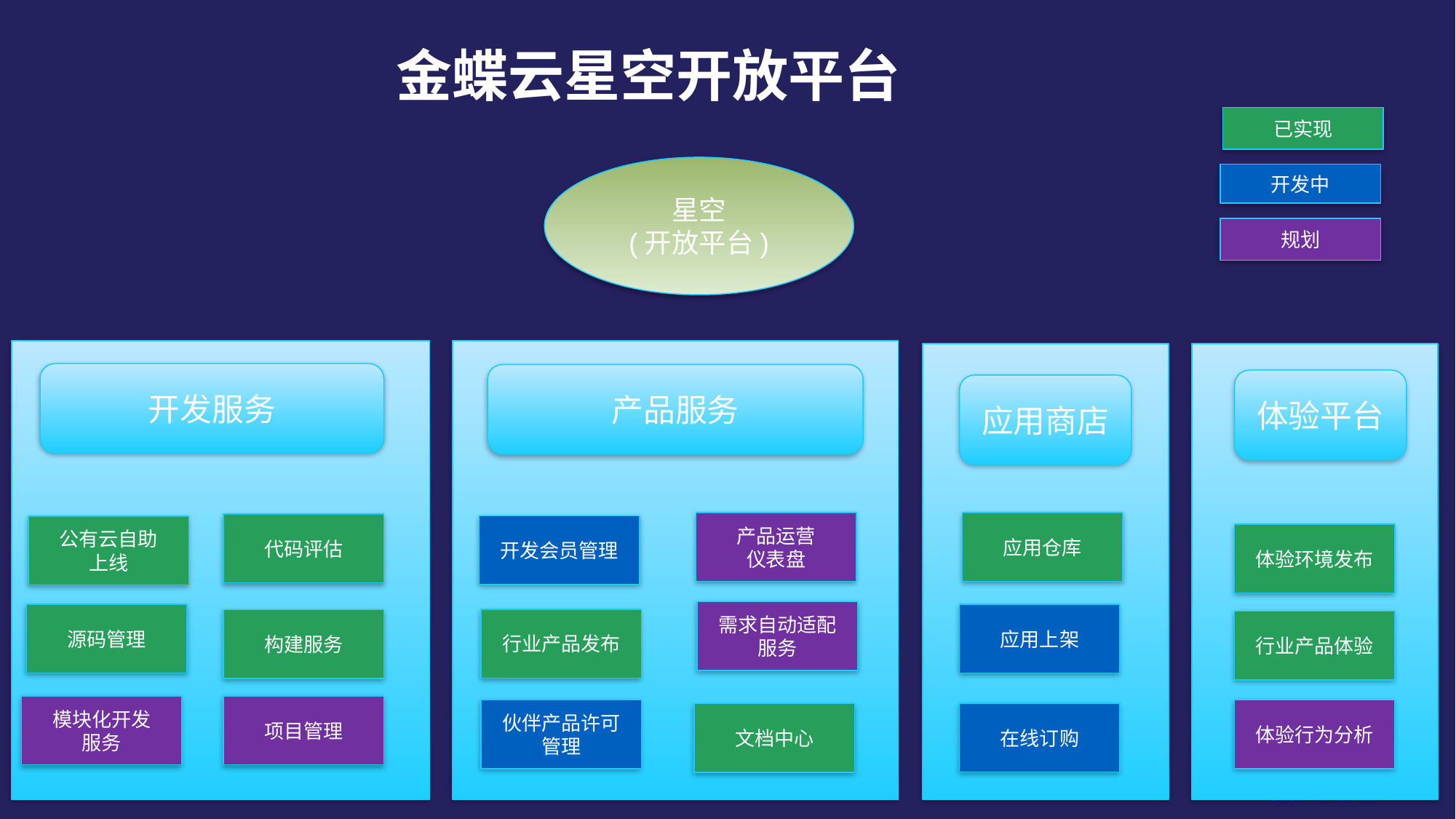

金蝶云星空开放平台
已实现
星空
(开放平台)
开发中
规划

开发服务
产品服务
体验平台
应用商店
产品运营
仪表盘
应用仓库
代码评估
开发会员管理
公有云自助
上线
体验环境发布
需求自动适配服务
源码管理
应用上架
行业产品发布
构建服务
行业产品体验
模块化开发
服务
项目管理
伙伴产品许可管理
体验行为分析
在线订购
文档中心